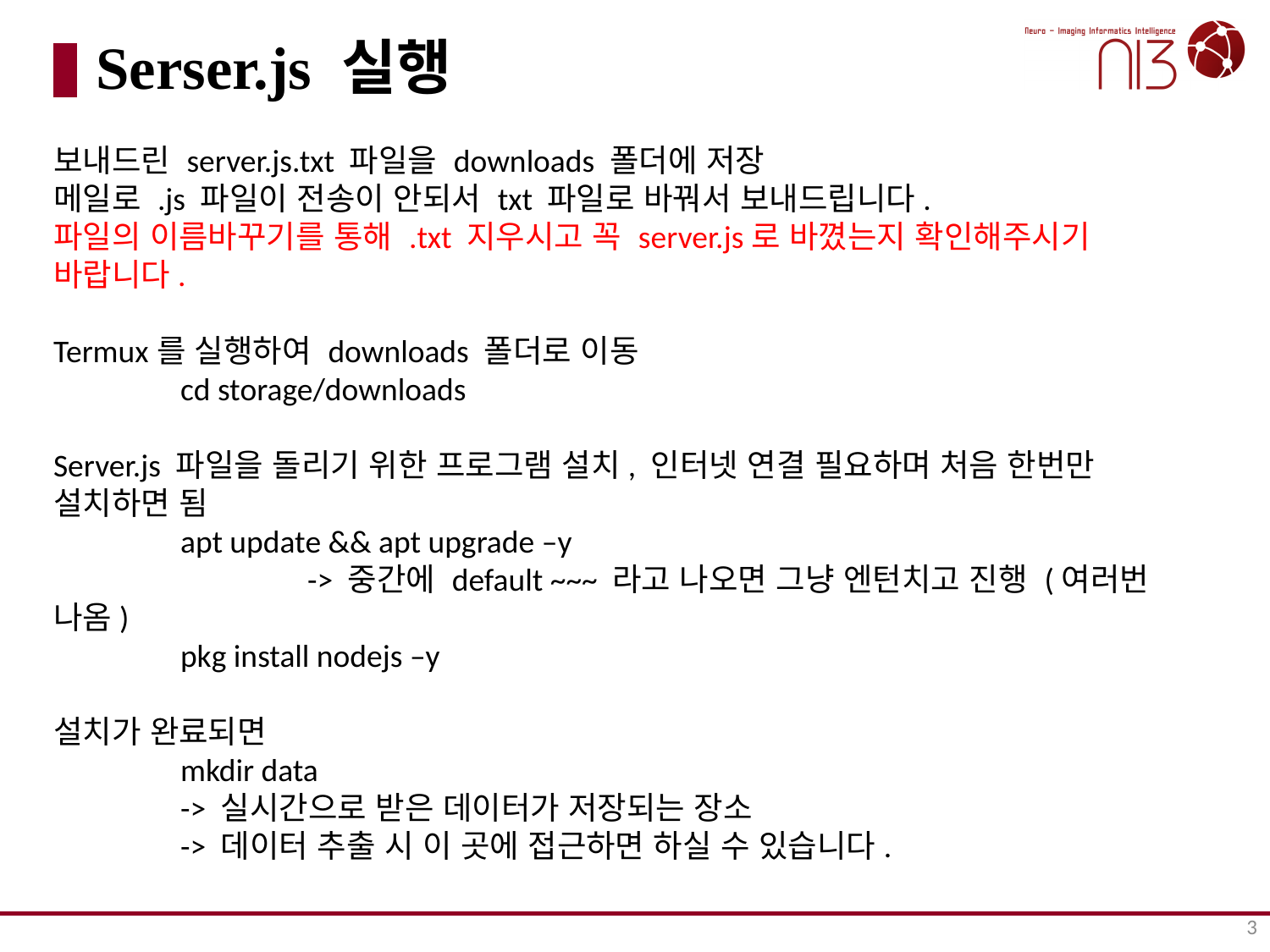

# Serser.js 실행
보내드린 server.js.txt 파일을 downloads 폴더에 저장
메일로 .js 파일이 전송이 안되서 txt 파일로 바꿔서 보내드립니다.
파일의 이름바꾸기를 통해 .txt 지우시고 꼭 server.js로 바꼈는지 확인해주시기 바랍니다.

Termux를 실행하여 downloads 폴더로 이동
	cd storage/downloads

Server.js 파일을 돌리기 위한 프로그램 설치, 인터넷 연결 필요하며 처음 한번만 설치하면 됨
	apt update && apt upgrade –y
		-> 중간에 default ~~~ 라고 나오면 그냥 엔턴치고 진행 (여러번 나옴)
	pkg install nodejs –y

설치가 완료되면
	mkdir data
	-> 실시간으로 받은 데이터가 저장되는 장소
	-> 데이터 추출 시 이 곳에 접근하면 하실 수 있습니다.

3